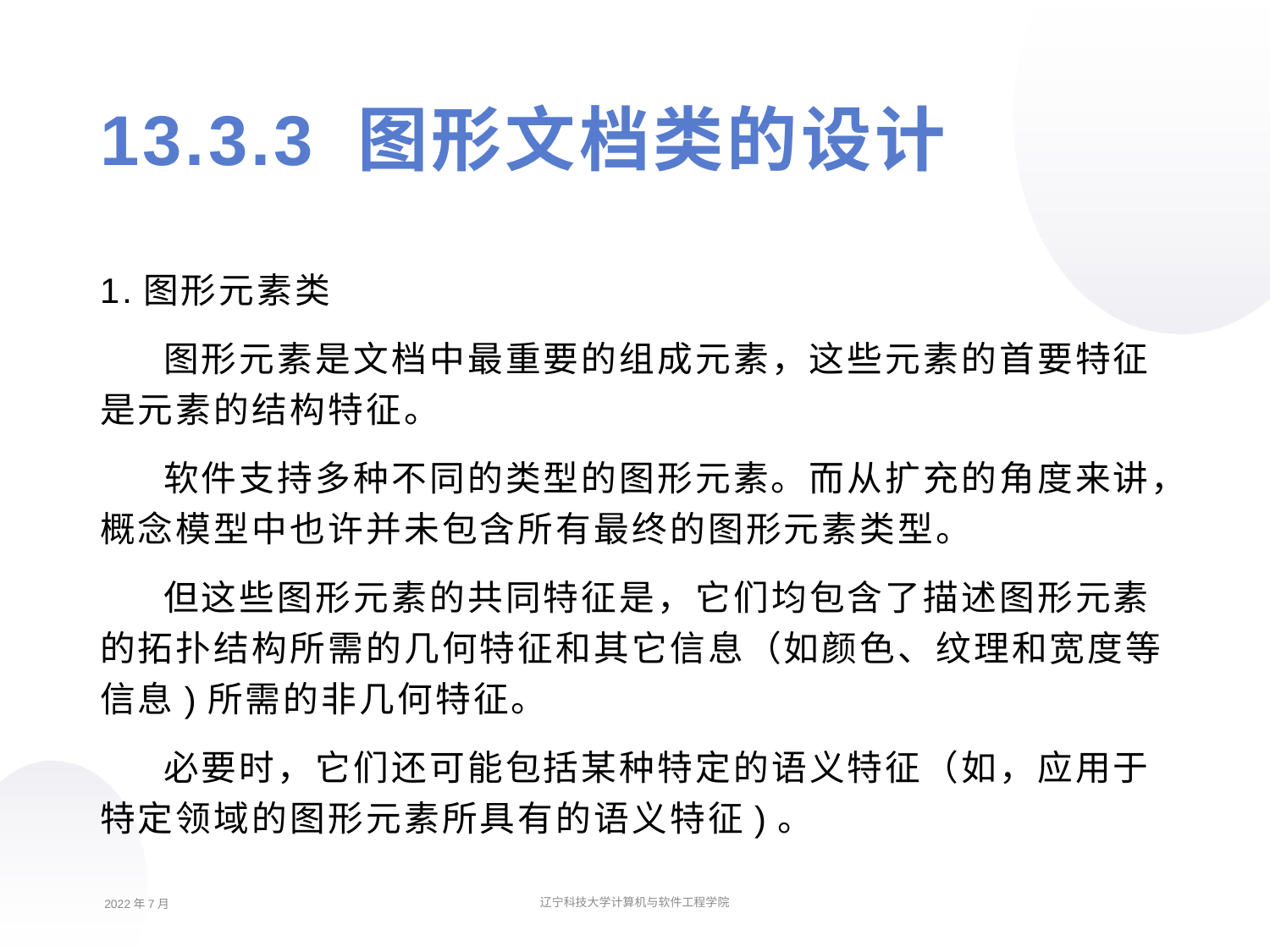

13.3.3 图形文档类的设计
1.图形元素类
图形元素是文档中最重要的组成元素，这些元素的首要特征是元素的结构特征。
软件支持多种不同的类型的图形元素。而从扩充的角度来讲，概念模型中也许并未包含所有最终的图形元素类型。
但这些图形元素的共同特征是，它们均包含了描述图形元素的拓扑结构所需的几何特征和其它信息（如颜色、纹理和宽度等信息)所需的非几何特征。
必要时，它们还可能包括某种特定的语义特征（如，应用于特定领域的图形元素所具有的语义特征)。

2022年7月
辽宁科技大学计算机与软件工程学院
29